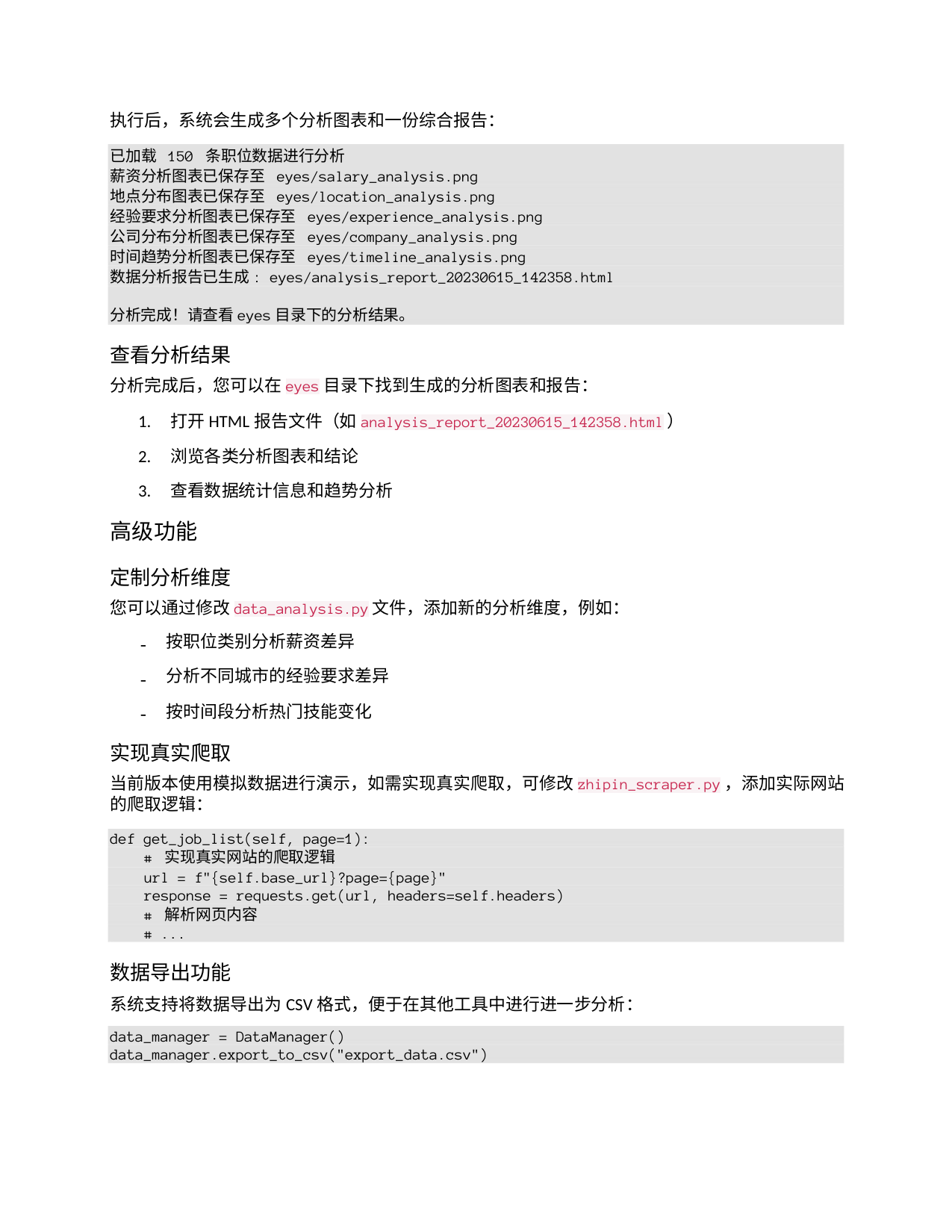

执行后，系统会生成多个分析图表和一份综合报告：

已加载 150 条职位数据进行分析
薪资分析图表已保存至 eyes/salary_analysis.png
地点分布图表已保存至 eyes/location_analysis.png
经验要求分析图表已保存至 eyes/experience_analysis.png
公司分布分析图表已保存至 eyes/company_analysis.png
时间趋势分析图表已保存至 eyes/timeline_analysis.png
数据分析报告已生成: eyes/analysis_report_20230615_142358.html
分析完成！请查看eyes目录下的分析结果。
查看分析结果
分析完成后，您可以在eyes目录下找到生成的分析图表和报告：
1. 打开HTML报告文件（如analysis_report_20230615_142358.html）
2. 浏览各类分析图表和结论
3. 查看数据统计信息和趋势分析
高级功能
定制分析维度
您可以通过修改data_analysis.py文件，添加新的分析维度，例如：
按职位类别分析薪资差异
分析不同城市的经验要求差异
按时间段分析热门技能变化
-
-
-
实现真实爬取
当前版本使用模拟数据进行演示，如需实现真实爬取，可修改zhipin_scraper.py，添加实际网站
的爬取逻辑：
def get_job_list(self, page=1):
# 实现真实网站的爬取逻辑

url = f"{self.base_url}?page={page}"
response = requests.get(url, headers=self.headers)
# 解析网页内容
# ...
数据导出功能
系统支持将数据导出为CSV格式，便于在其他工具中进行进一步分析：
data_manager = DataManager()
data_manager.export_to_csv("export_data.csv")